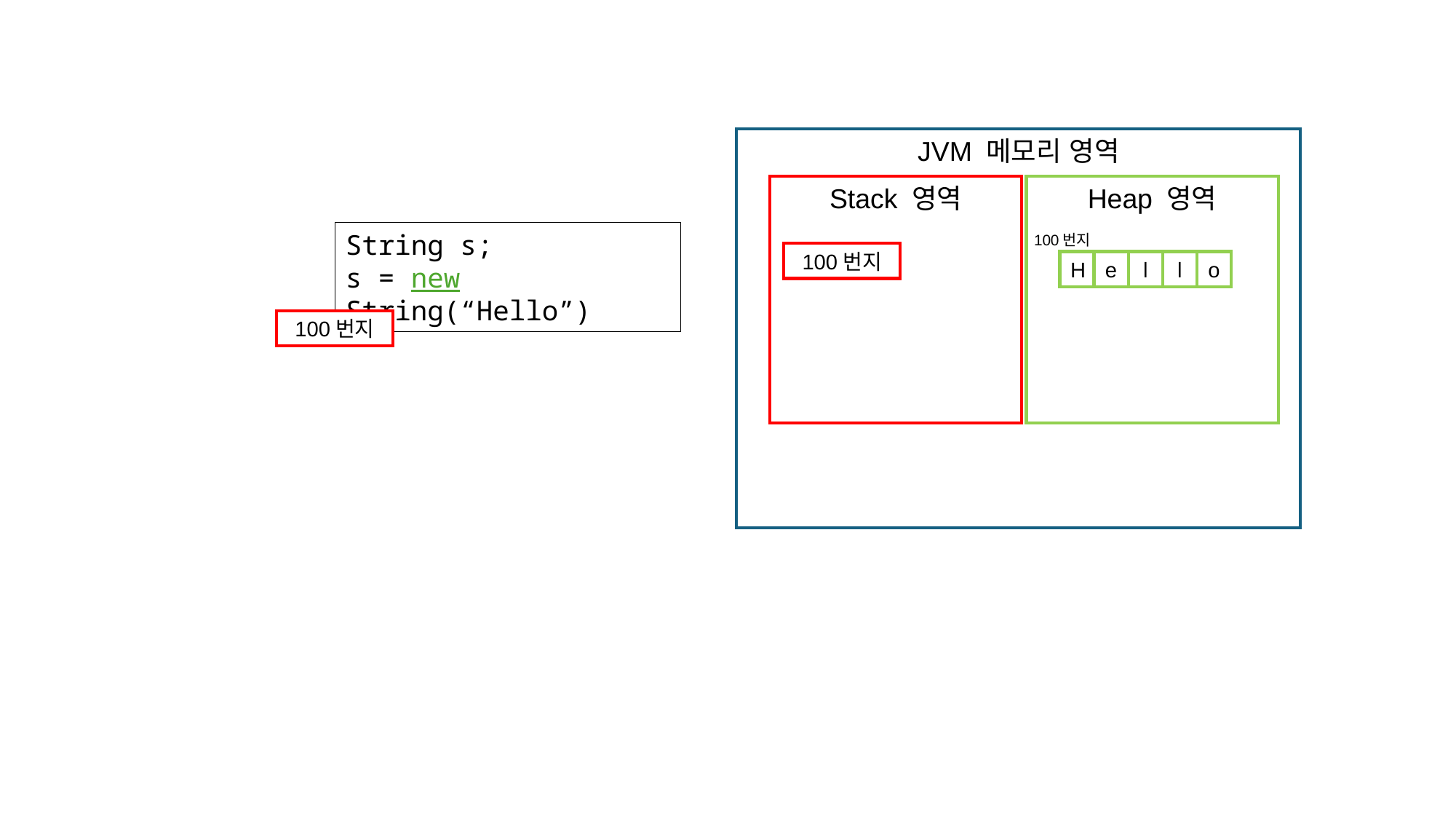

JVM 메모리 영역
Stack 영역
Heap 영역
String s;
s = new String(“Hello”)
100번지
H
e
l
l
o
100번지
100번지